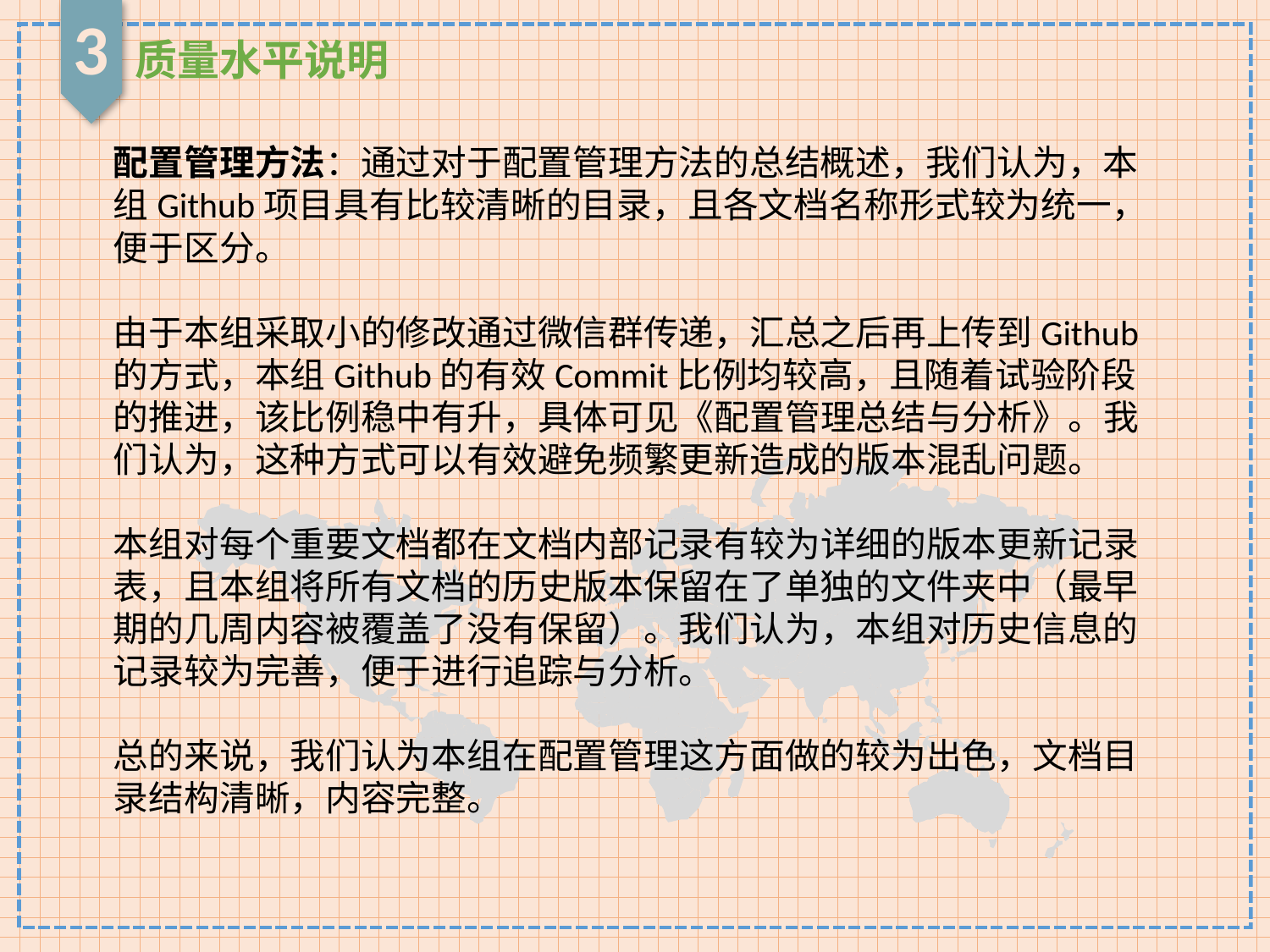

3
质量水平说明
配置管理方法：通过对于配置管理方法的总结概述，我们认为，本组Github项目具有比较清晰的目录，且各文档名称形式较为统一，便于区分。

由于本组采取小的修改通过微信群传递，汇总之后再上传到Github的方式，本组Github的有效Commit比例均较高，且随着试验阶段的推进，该比例稳中有升，具体可见《配置管理总结与分析》。我们认为，这种方式可以有效避免频繁更新造成的版本混乱问题。

本组对每个重要文档都在文档内部记录有较为详细的版本更新记录表，且本组将所有文档的历史版本保留在了单独的文件夹中（最早期的几周内容被覆盖了没有保留）。我们认为，本组对历史信息的记录较为完善，便于进行追踪与分析。

总的来说，我们认为本组在配置管理这方面做的较为出色，文档目录结构清晰，内容完整。